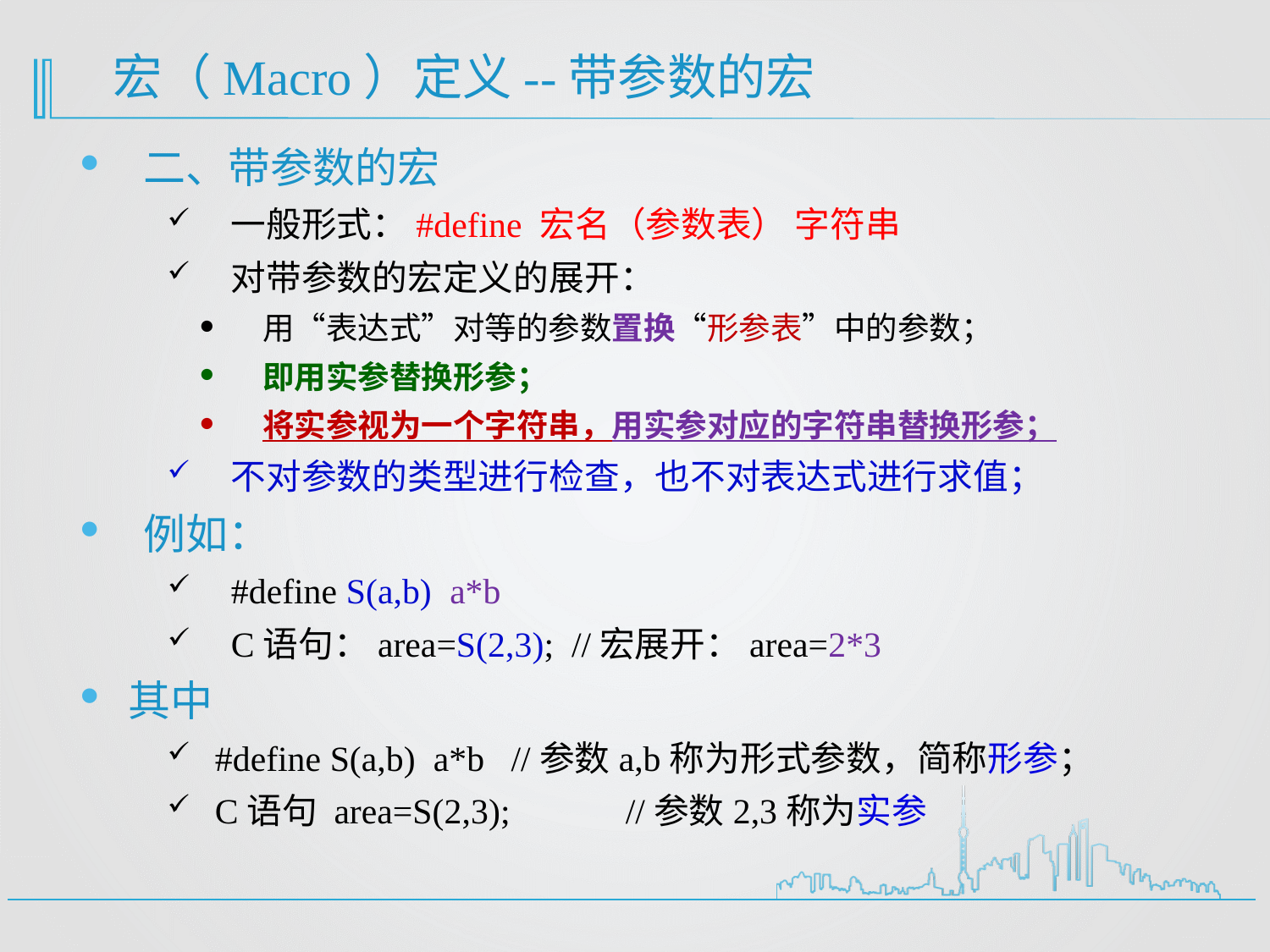

# 宏（Macro）定义--带参数的宏
二、带参数的宏
一般形式：#define 宏名（参数表） 字符串
对带参数的宏定义的展开：
用“表达式”对等的参数置换“形参表”中的参数；
即用实参替换形参；
将实参视为一个字符串，用实参对应的字符串替换形参；
不对参数的类型进行检查，也不对表达式进行求值；
例如：
#define S(a,b)  a*b
C语句：area=S(2,3);  //宏展开：area=2*3
其中
#define S(a,b)  a*b   //参数a,b称为形式参数，简称形参；
C语句 area=S(2,3);             //参数2,3称为实参